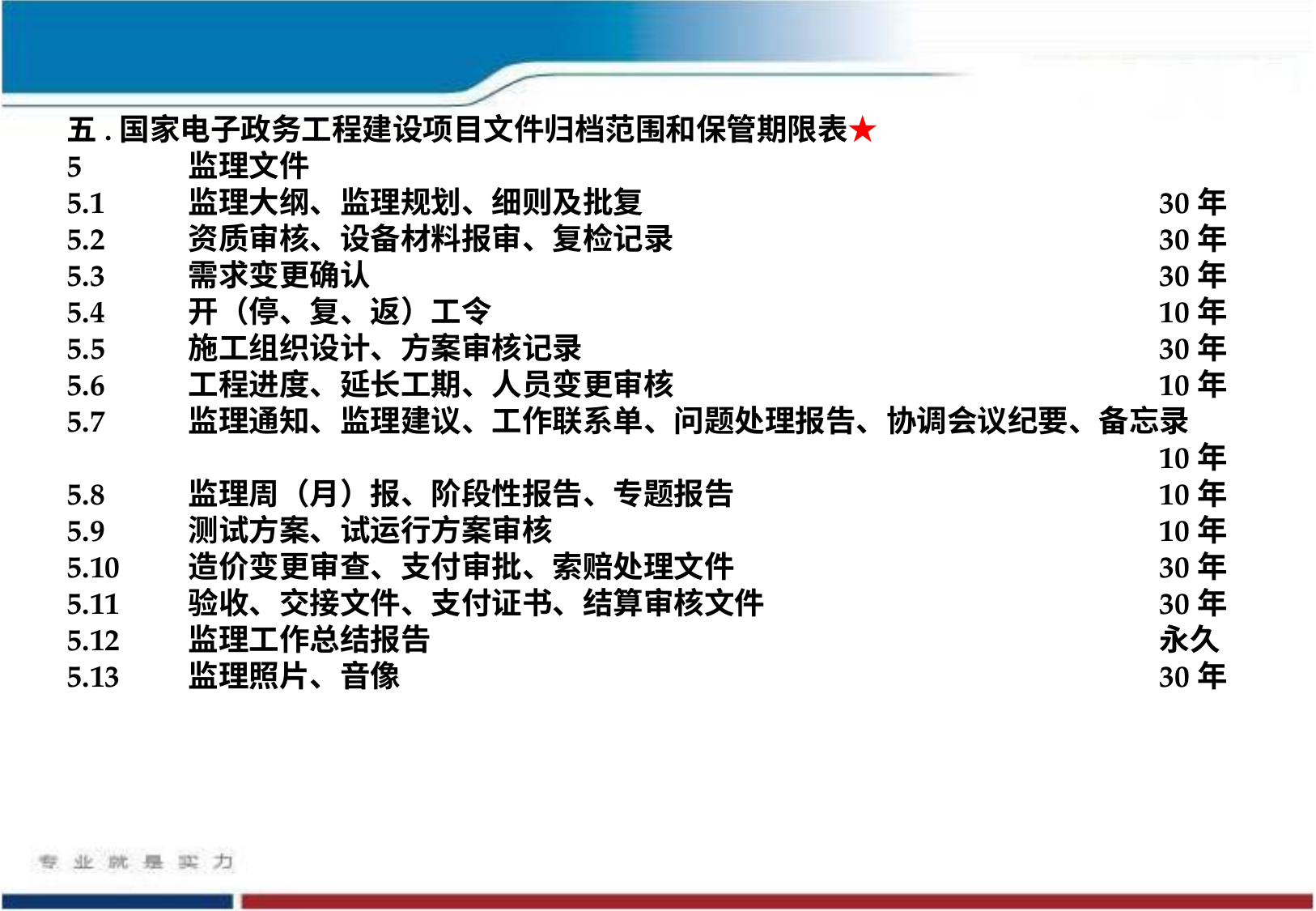

五.国家电子政务工程建设项目文件归档范围和保管期限表★
5	监理文件
5.1	监理大纲、监理规划、细则及批复					30年
5.2	资质审核、设备材料报审、复检记录				30年
5.3	需求变更确认							30年
5.4	开（停、复、返）工令						10年
5.5	施工组织设计、方案审核记录					30年
5.6	工程进度、延长工期、人员变更审核				10年
5.7	监理通知、监理建议、工作联系单、问题处理报告、协调会议纪要、备忘录									10年
5.8	监理周（月）报、阶段性报告、专题报告				10年
5.9	测试方案、试运行方案审核					10年
5.10	造价变更审查、支付审批、索赔处理文件				30年
5.11	验收、交接文件、支付证书、结算审核文件				30年
5.12	监理工作总结报告						永久
5.13	监理照片、音像							30年